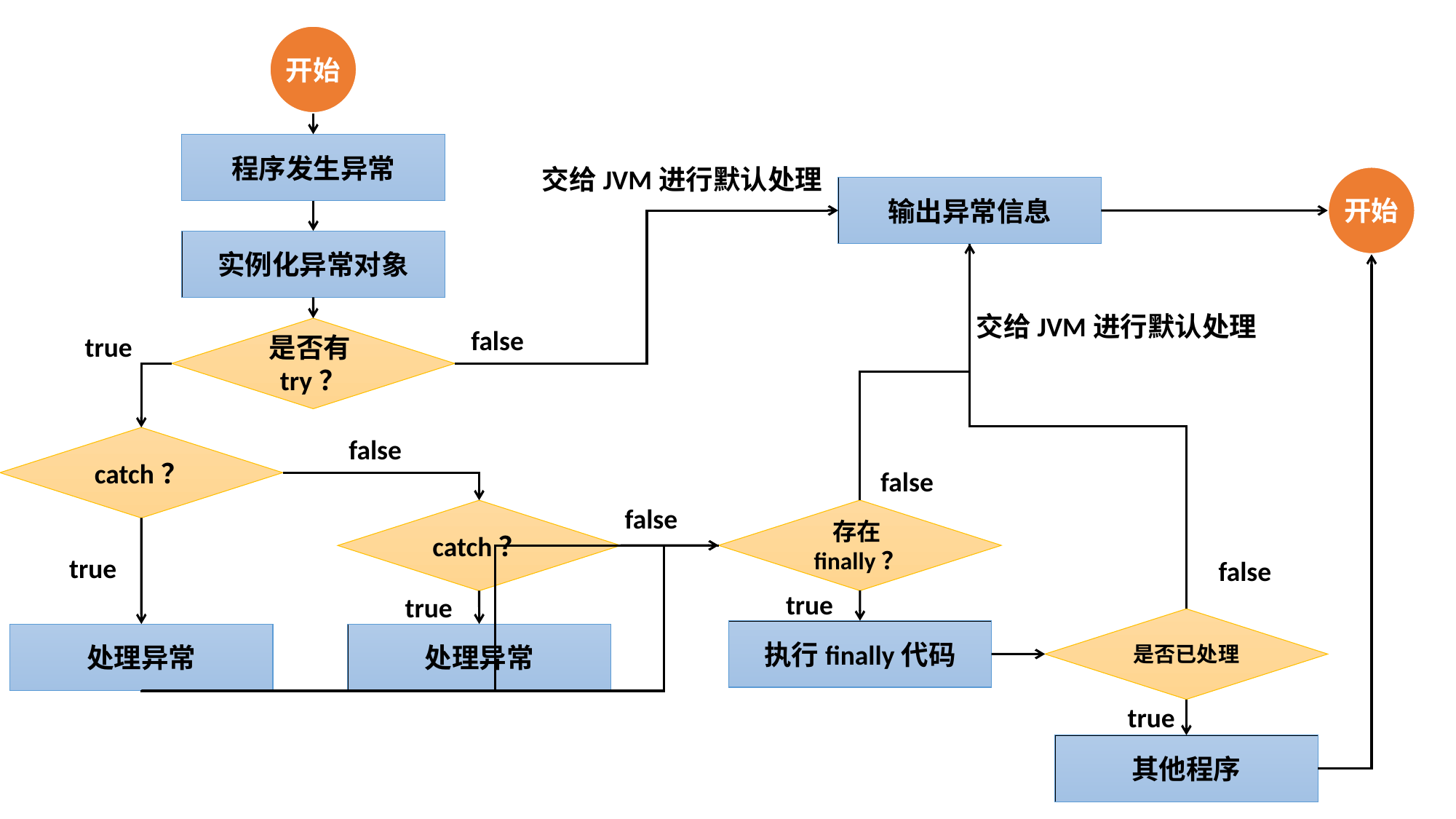

开始
程序发生异常
交给JVM进行默认处理

开始
输出异常信息
实例化异常对象
交给JVM进行默认处理
是否有try？
false
true
false
catch？
false
false
存在finally？
catch？
true
false
true
true
是否已处理
执行finally代码
处理异常
处理异常
true
其他程序